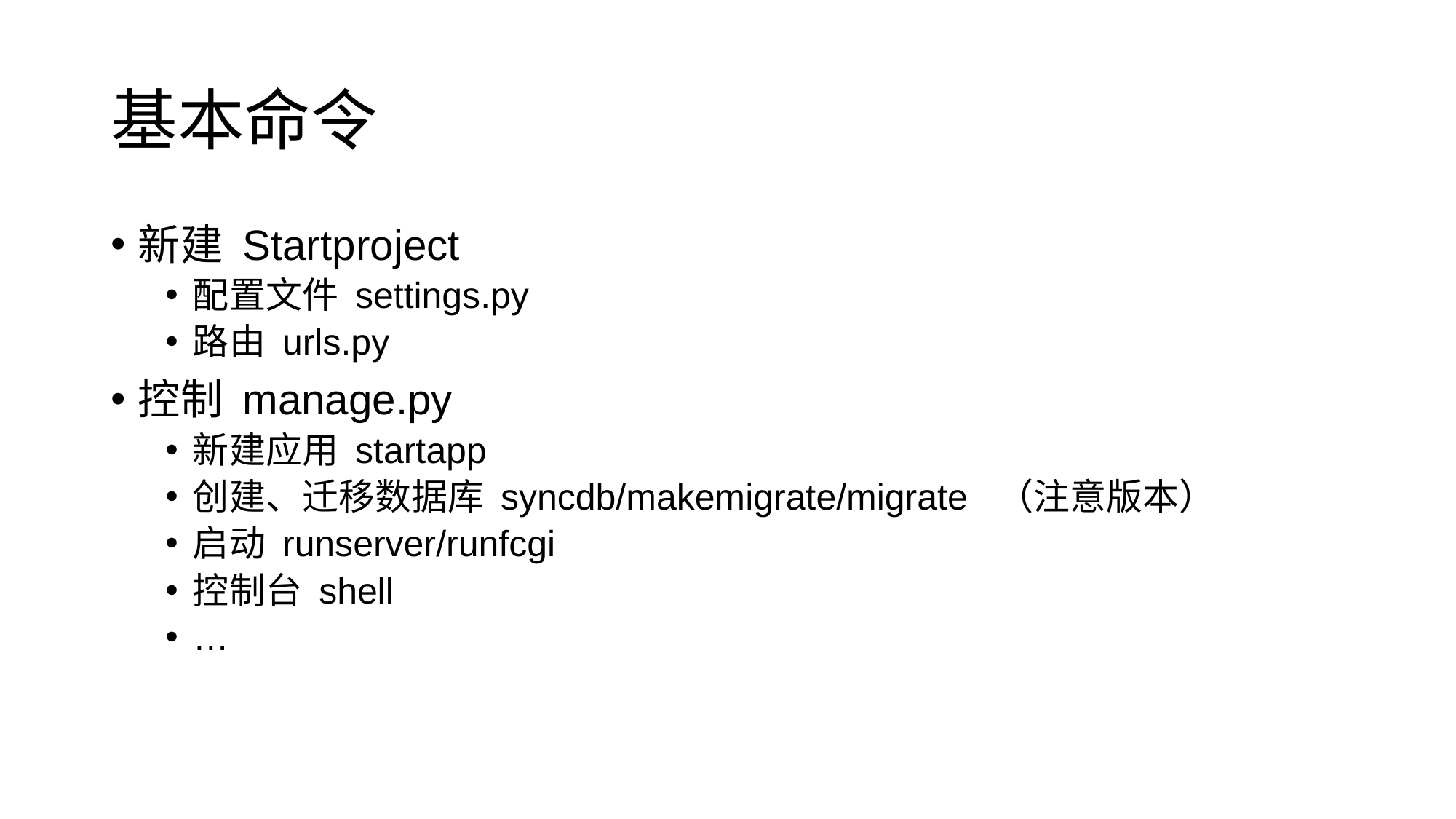

# 基本命令
新建 Startproject
配置文件 settings.py
路由 urls.py
控制 manage.py
新建应用 startapp
创建、迁移数据库 syncdb/makemigrate/migrate  （注意版本）
启动 runserver/runfcgi
控制台 shell
…